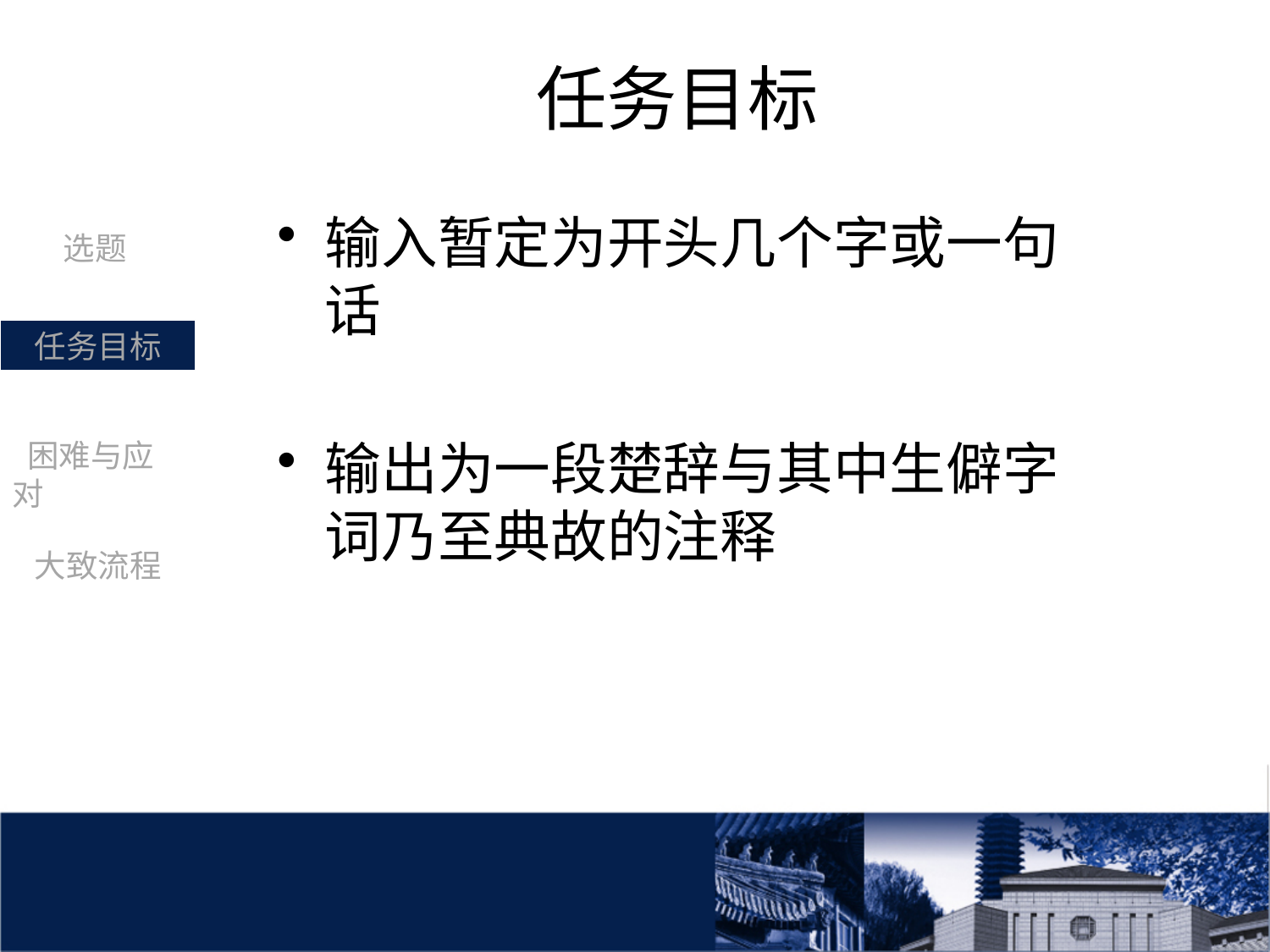

# 任务目标
输入暂定为开头几个字或一句话

输出为一段楚辞与其中生僻字词乃至典故的注释
      选题
  任务目标
 困难与应对
  大致流程